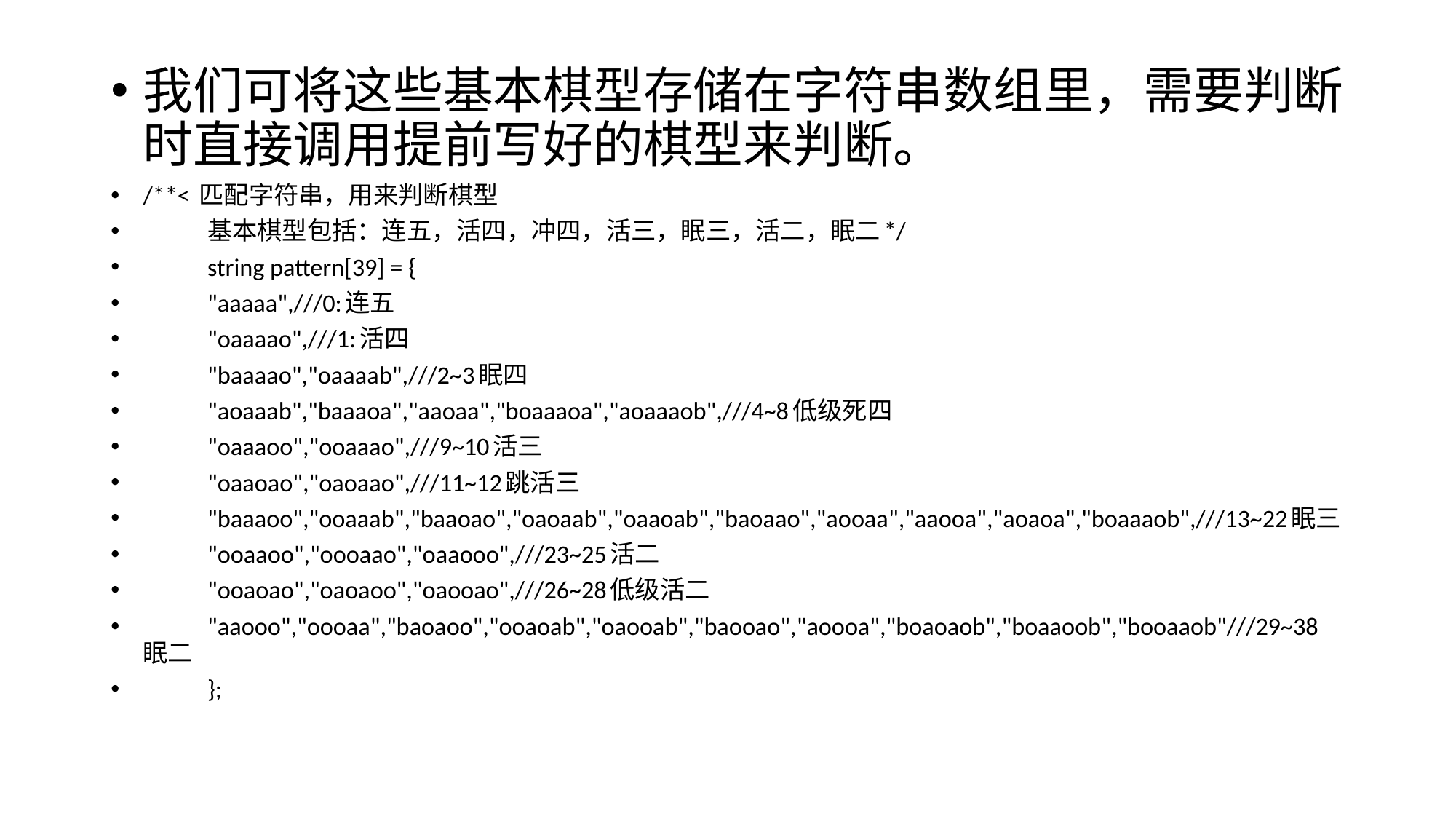

我们可将这些基本棋型存储在字符串数组里，需要判断时直接调用提前写好的棋型来判断。
/**< 匹配字符串，用来判断棋型
	基本棋型包括：连五，活四，冲四，活三，眠三，活二，眠二*/
	string pattern[39] = {
		"aaaaa",///0:连五
		"oaaaao",///1:活四
		"baaaao","oaaaab",///2~3眠四
		"aoaaab","baaaoa","aaoaa","boaaaoa","aoaaaob",///4~8低级死四
		"oaaaoo","ooaaao",///9~10活三
		"oaaoao","oaoaao",///11~12跳活三
		"baaaoo","ooaaab","baaoao","oaoaab","oaaoab","baoaao","aooaa","aaooa","aoaoa","boaaaob",///13~22眠三
		"ooaaoo","oooaao","oaaooo",///23~25活二
		"ooaoao","oaoaoo","oaooao",///26~28低级活二
		"aaooo","oooaa","baoaoo","ooaoab","oaooab","baooao","aoooa","boaoaob","boaaoob","booaaob"///29~38眠二
	};